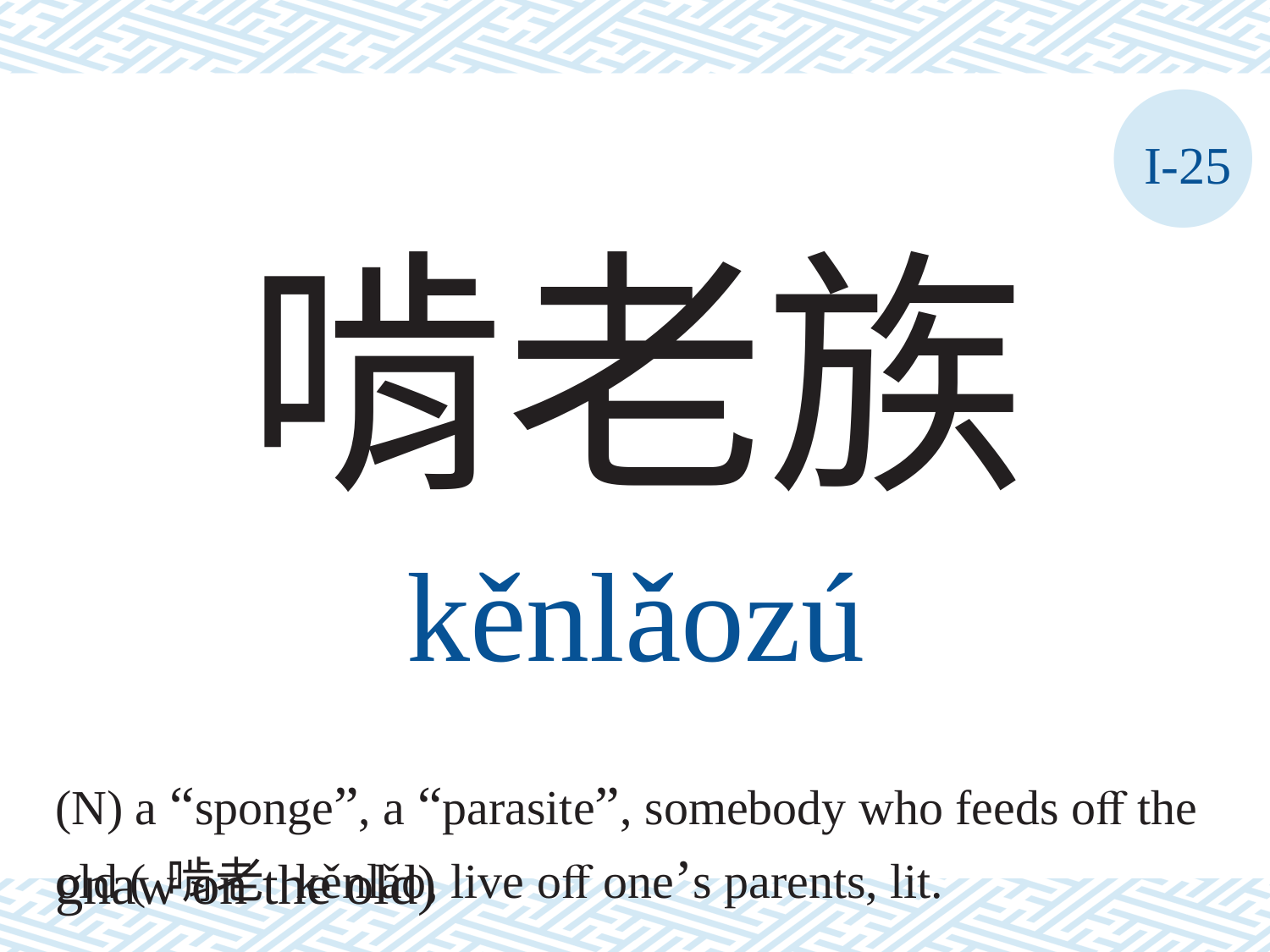

I-25
啃老族
kěnlǎozú
(N) a “sponge”, a “parasite”, somebody who feeds oﬀ the old (啃老 kěnlǎo, live oﬀ one’s parents, lit.
gnaw on the old)